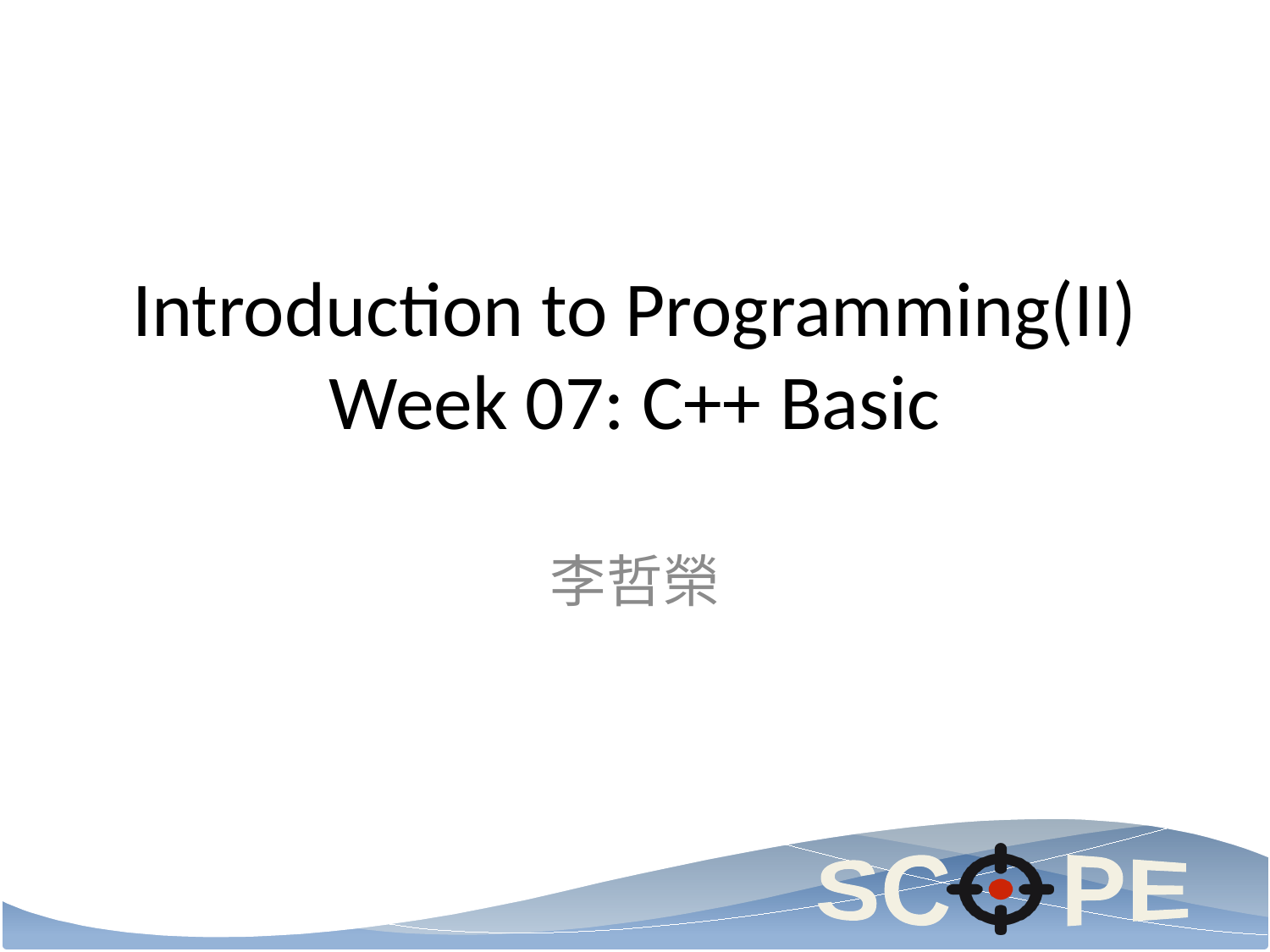

# Introduction to Programming(II) Week 07: C++ Basic
李哲榮